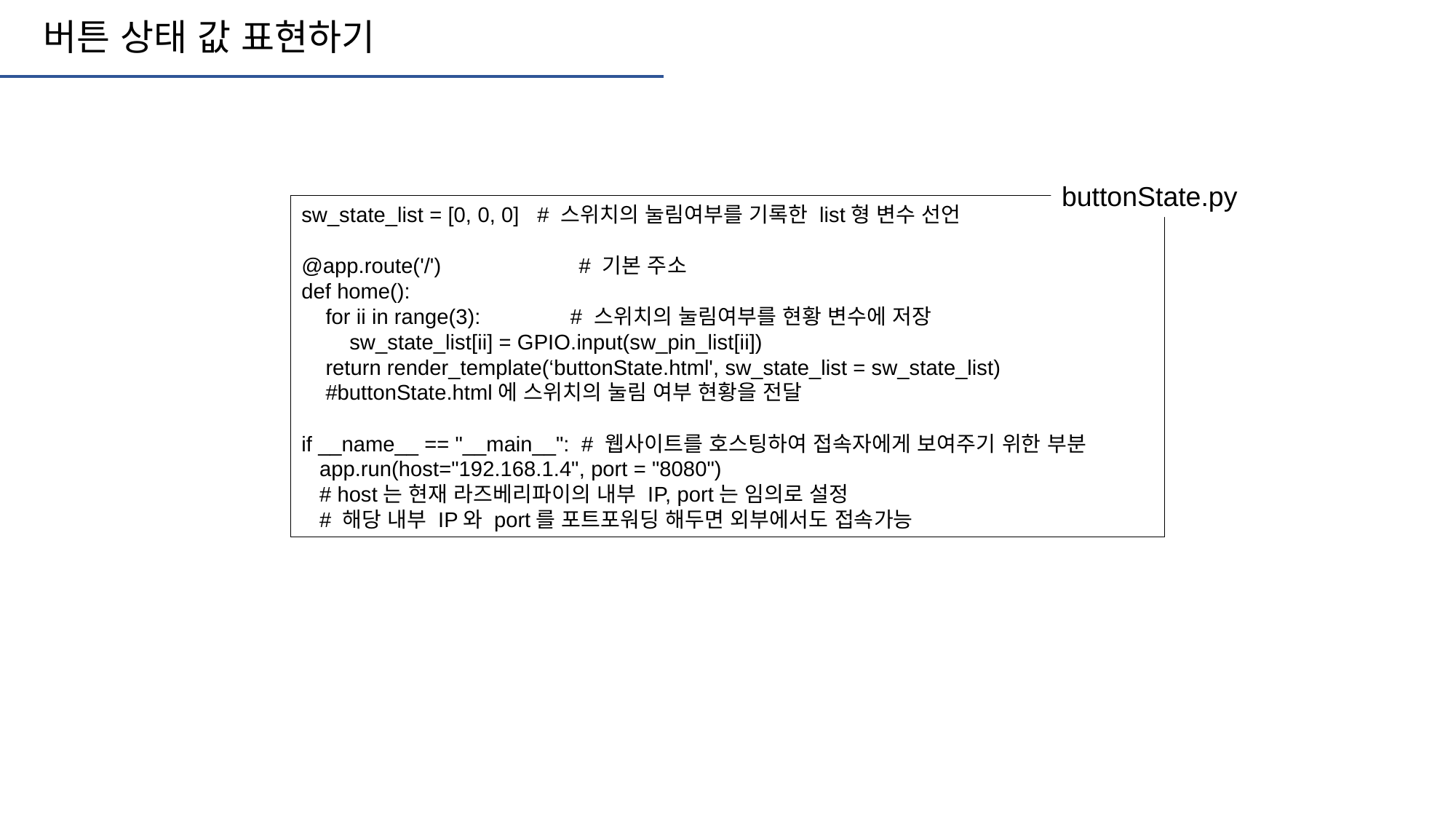

버튼 상태 값 표현하기
buttonState.py
sw_state_list = [0, 0, 0]   # 스위치의 눌림여부를 기록한 list형 변수 선언

@app.route('/')                       # 기본 주소
def home():
    for ii in range(3):               # 스위치의 눌림여부를 현황 변수에 저장
        sw_state_list[ii] = GPIO.input(sw_pin_list[ii])
    return render_template(‘buttonState.html', sw_state_list = sw_state_list)
    #buttonState.html에 스위치의 눌림 여부 현황을 전달

if __name__ == "__main__":  # 웹사이트를 호스팅하여 접속자에게 보여주기 위한 부분
   app.run(host="192.168.1.4", port = "8080")
   # host는 현재 라즈베리파이의 내부 IP, port는 임의로 설정
   # 해당 내부 IP와 port를 포트포워딩 해두면 외부에서도 접속가능